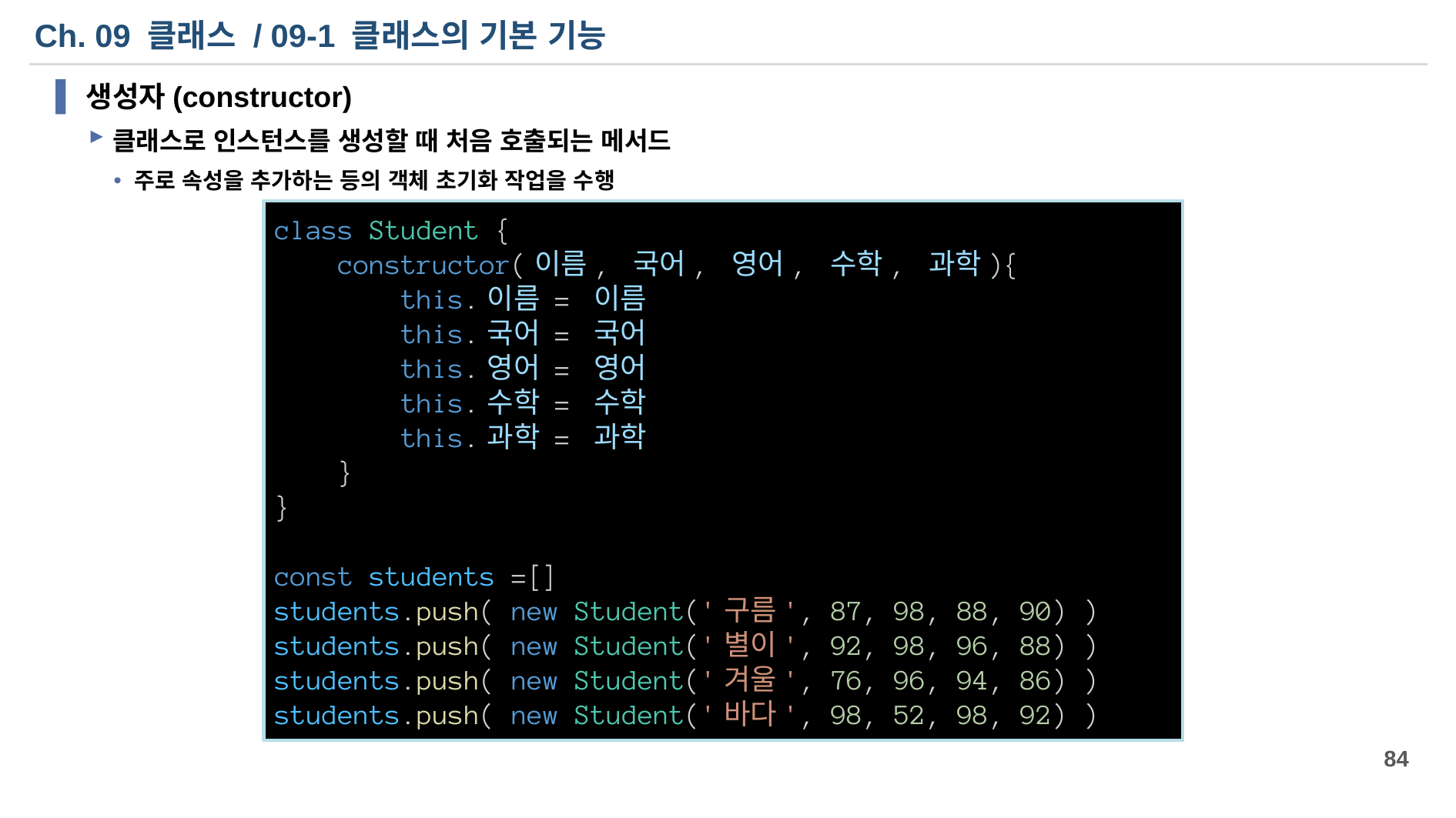

# Ch. 09 클래스 / 09-1 클래스의 기본 기능
생성자(constructor)
클래스로 인스턴스를 생성할 때 처음 호출되는 메서드
주로 속성을 추가하는 등의 객체 초기화 작업을 수행

class Student {
    constructor(이름, 국어, 영어, 수학, 과학){
        this.이름 = 이름
        this.국어 = 국어
        this.영어 = 영어
        this.수학 = 수학
        this.과학 = 과학
    }
}
const students =[]
students.push( new Student('구름', 87, 98, 88, 90) )
students.push( new Student('별이', 92, 98, 96, 88) )
students.push( new Student('겨울', 76, 96, 94, 86) )
students.push( new Student('바다', 98, 52, 98, 92) )
84